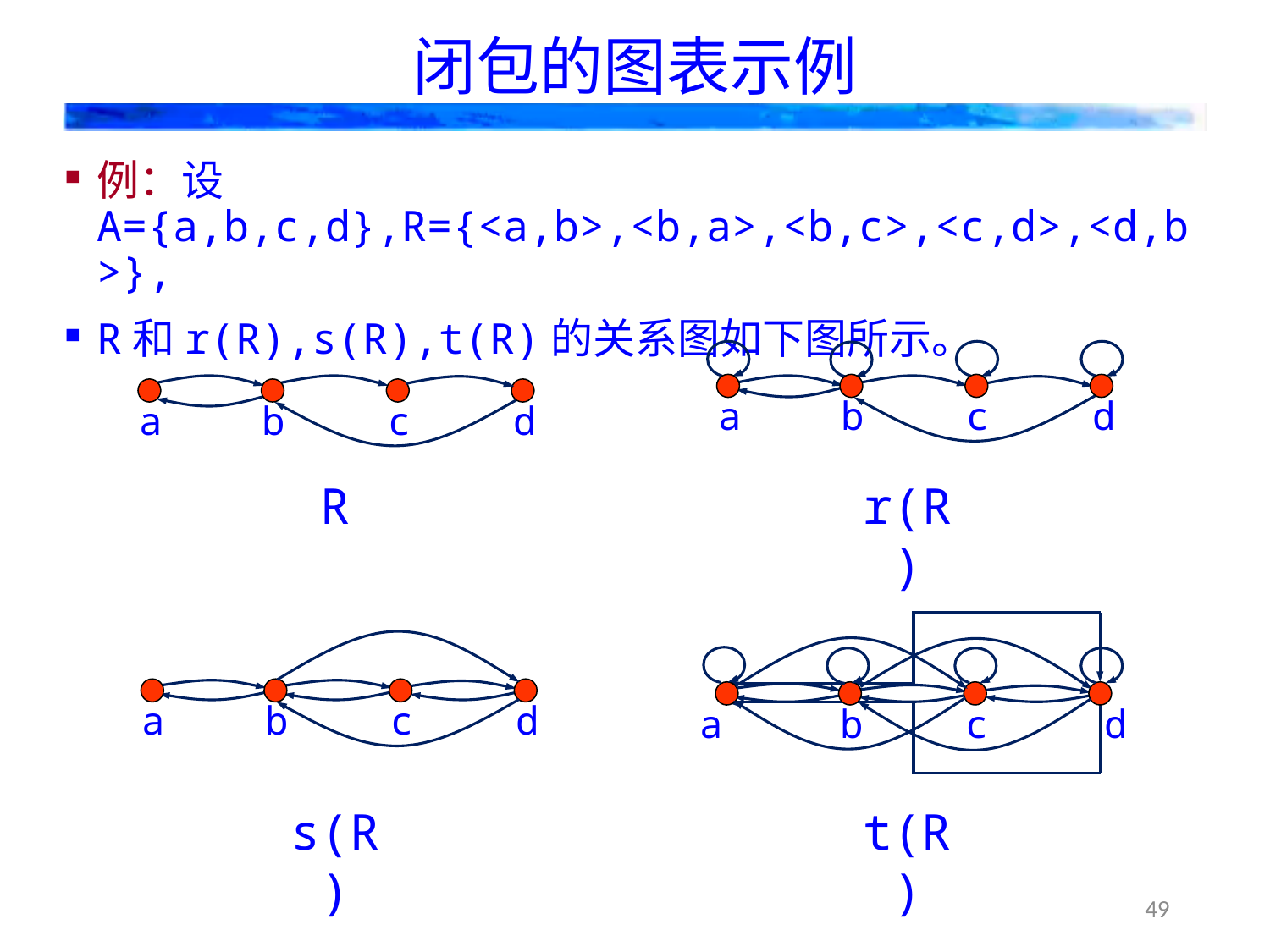

# 闭包的图表示例
例：设A={a,b,c,d},R={<a,b>,<b,a>,<b,c>,<c,d>,<d,b>},
R和r(R),s(R),t(R)的关系图如下图所示。

a
b
c
d

a
b
c
d

R
r(R)

a
b
c
d

a
b
c
d

s(R)
t(R)
49